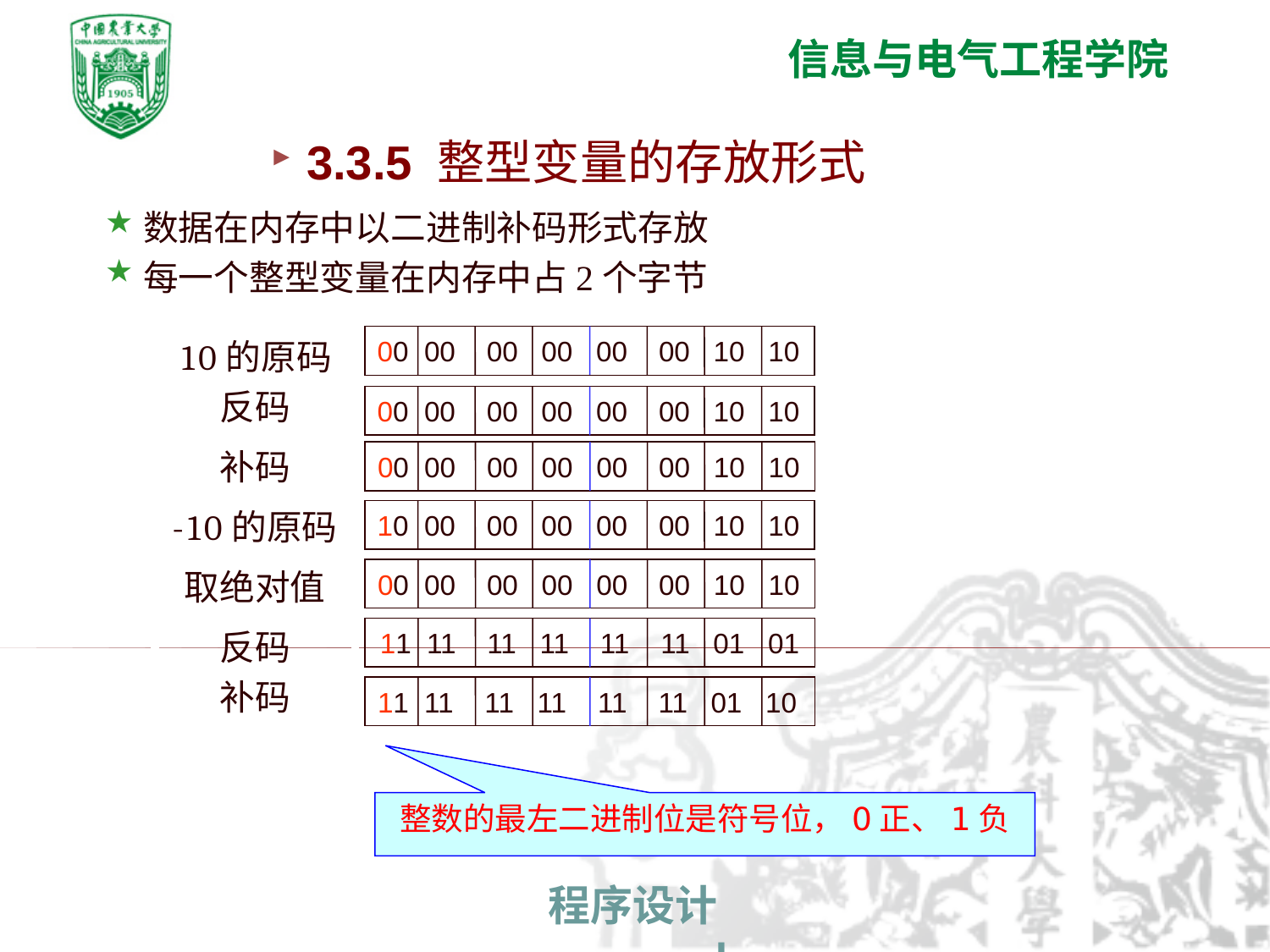

3.3.5 整型变量的存放形式
数据在内存中以二进制补码形式存放
每一个整型变量在内存中占2个字节

00  00    00   00   00    00   10   10
00  00    00   00   00    00   10   10

00  00    00   00   00    00   10   10

10  00    00   00   00    00   10   10

00  00    00   00   00    00   10   10

11  11    11   11    11    11   01   01

11  11    11   11    11    11   01   10

10的原码
反码
补码
-10的原码
取绝对值
反码
补码
整数的最左二进制位是符号位，0正、1负